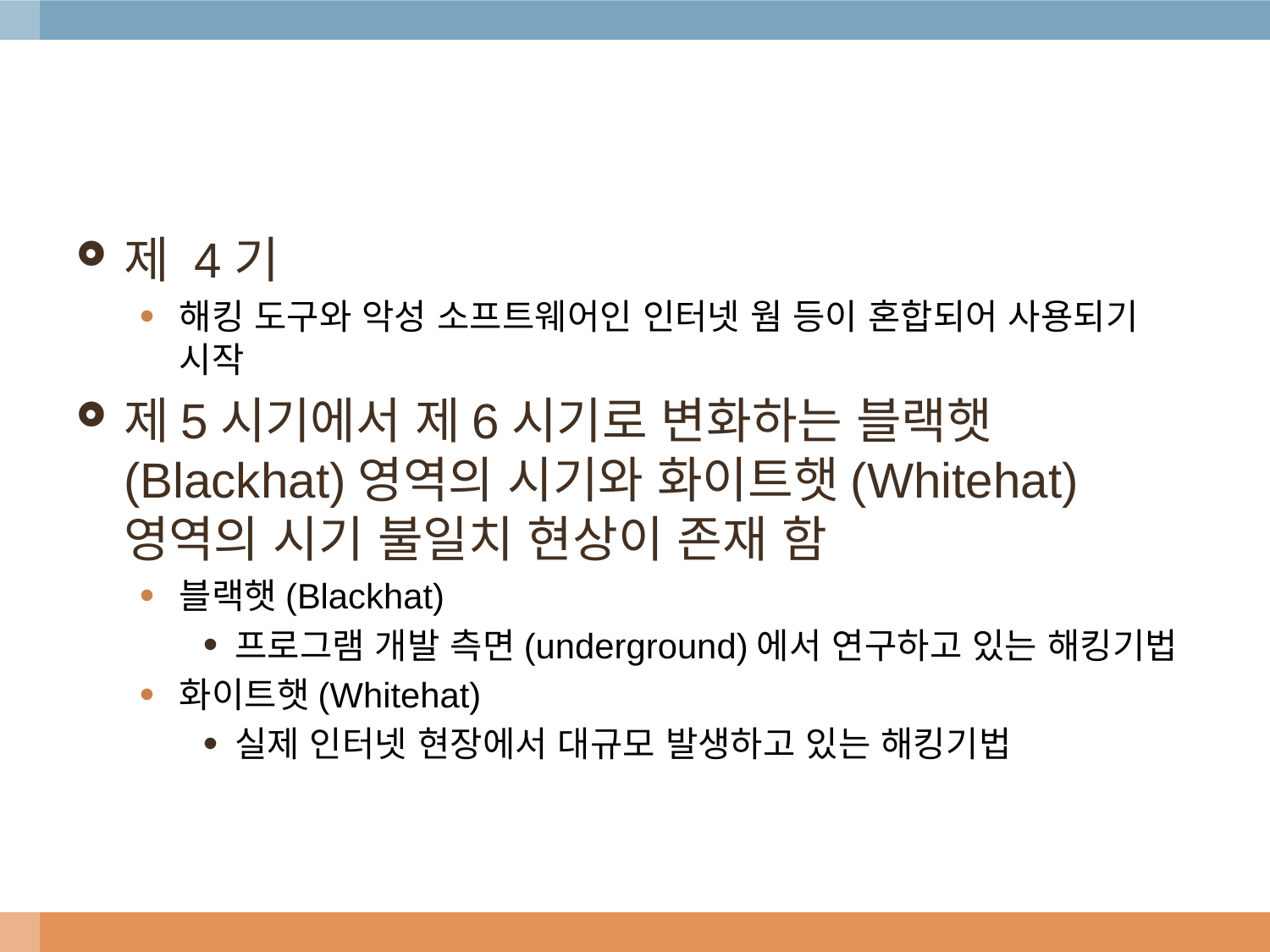

#
제 4기
해킹 도구와 악성 소프트웨어인 인터넷 웜 등이 혼합되어 사용되기 시작
제5시기에서 제6시기로 변화하는 블랙햇(Blackhat)영역의 시기와 화이트햇(Whitehat)영역의 시기 불일치 현상이 존재 함
블랙햇(Blackhat)
프로그램 개발 측면(underground)에서 연구하고 있는 해킹기법
화이트햇(Whitehat)
실제 인터넷 현장에서 대규모 발생하고 있는 해킹기법